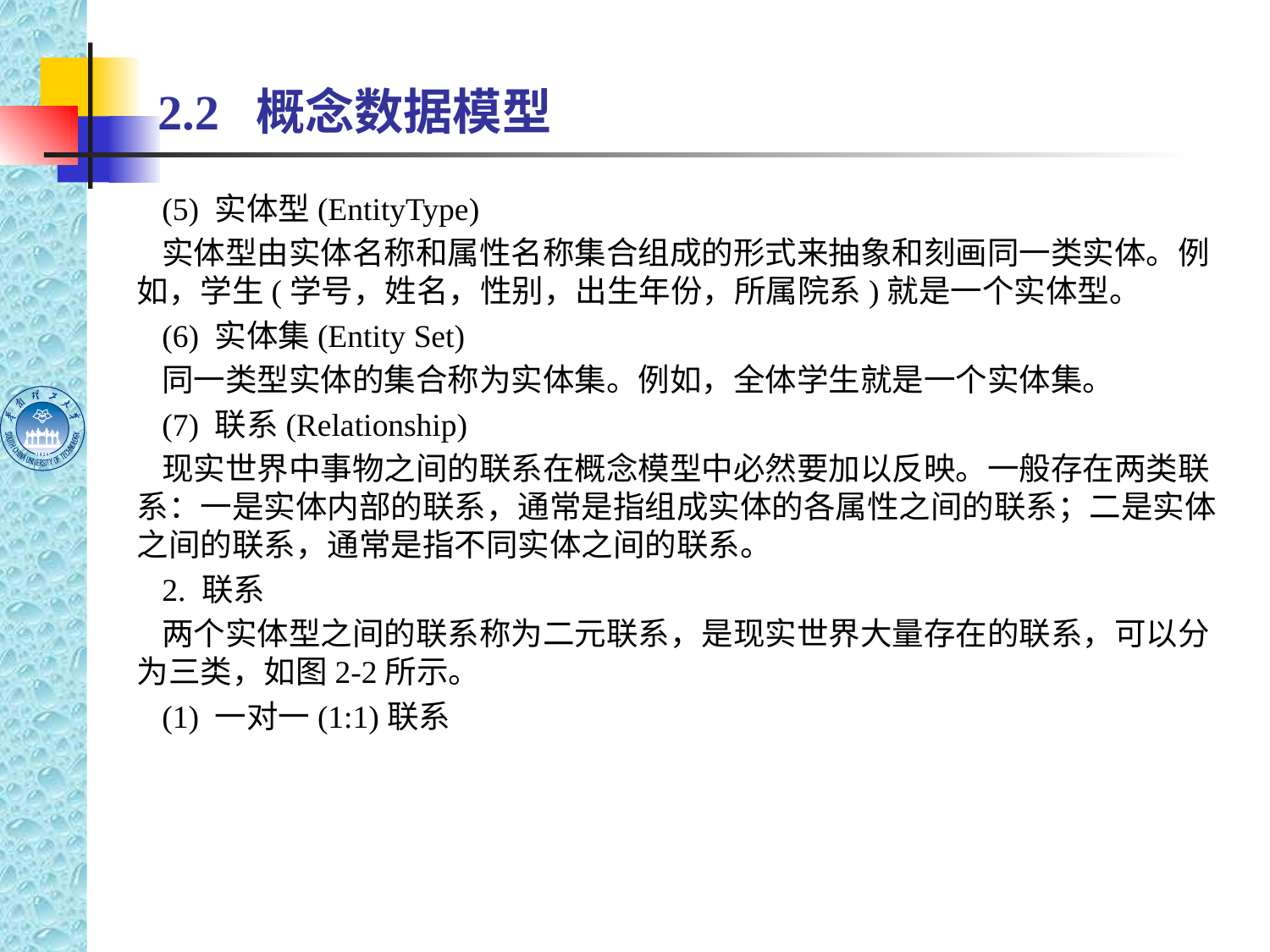

# 2.2  概念数据模型
(5) 实体型(EntityType)
实体型由实体名称和属性名称集合组成的形式来抽象和刻画同一类实体。例如，学生(学号，姓名，性别，出生年份，所属院系)就是一个实体型。
(6) 实体集(Entity Set)
同一类型实体的集合称为实体集。例如，全体学生就是一个实体集。
(7) 联系(Relationship)
现实世界中事物之间的联系在概念模型中必然要加以反映。一般存在两类联系：一是实体内部的联系，通常是指组成实体的各属性之间的联系；二是实体之间的联系，通常是指不同实体之间的联系。
2. 联系
两个实体型之间的联系称为二元联系，是现实世界大量存在的联系，可以分为三类，如图2-2所示。
(1) 一对一(1:1)联系